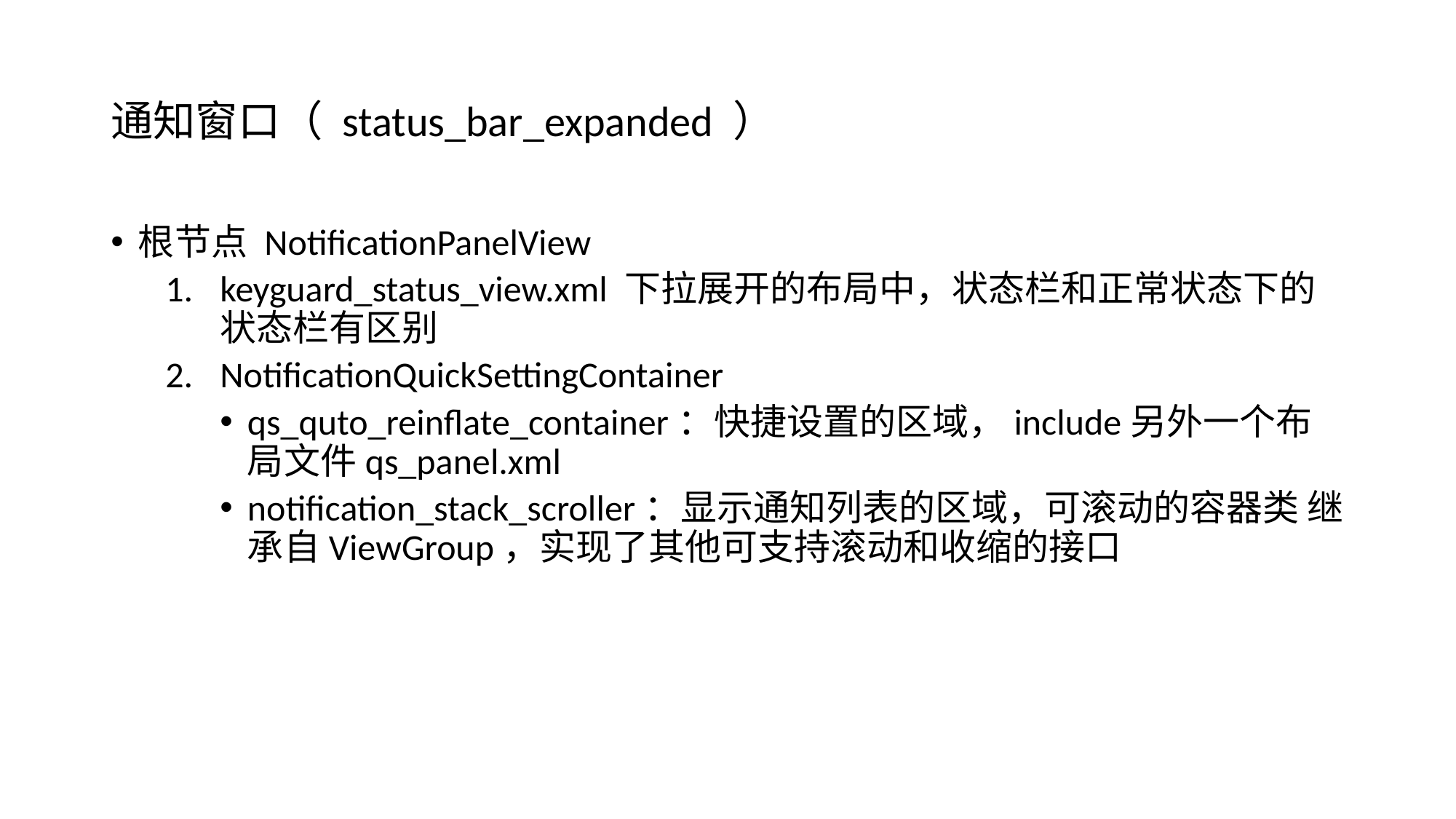

# 通知窗口（ status_bar_expanded ）
根节点 NotificationPanelView
keyguard_status_view.xml 下拉展开的布局中，状态栏和正常状态下的状态栏有区别
NotificationQuickSettingContainer
qs_quto_reinflate_container：快捷设置的区域，include另外一个布局文件qs_panel.xml
notification_stack_scroller：显示通知列表的区域，可滚动的容器类 继承自ViewGroup，实现了其他可支持滚动和收缩的接口